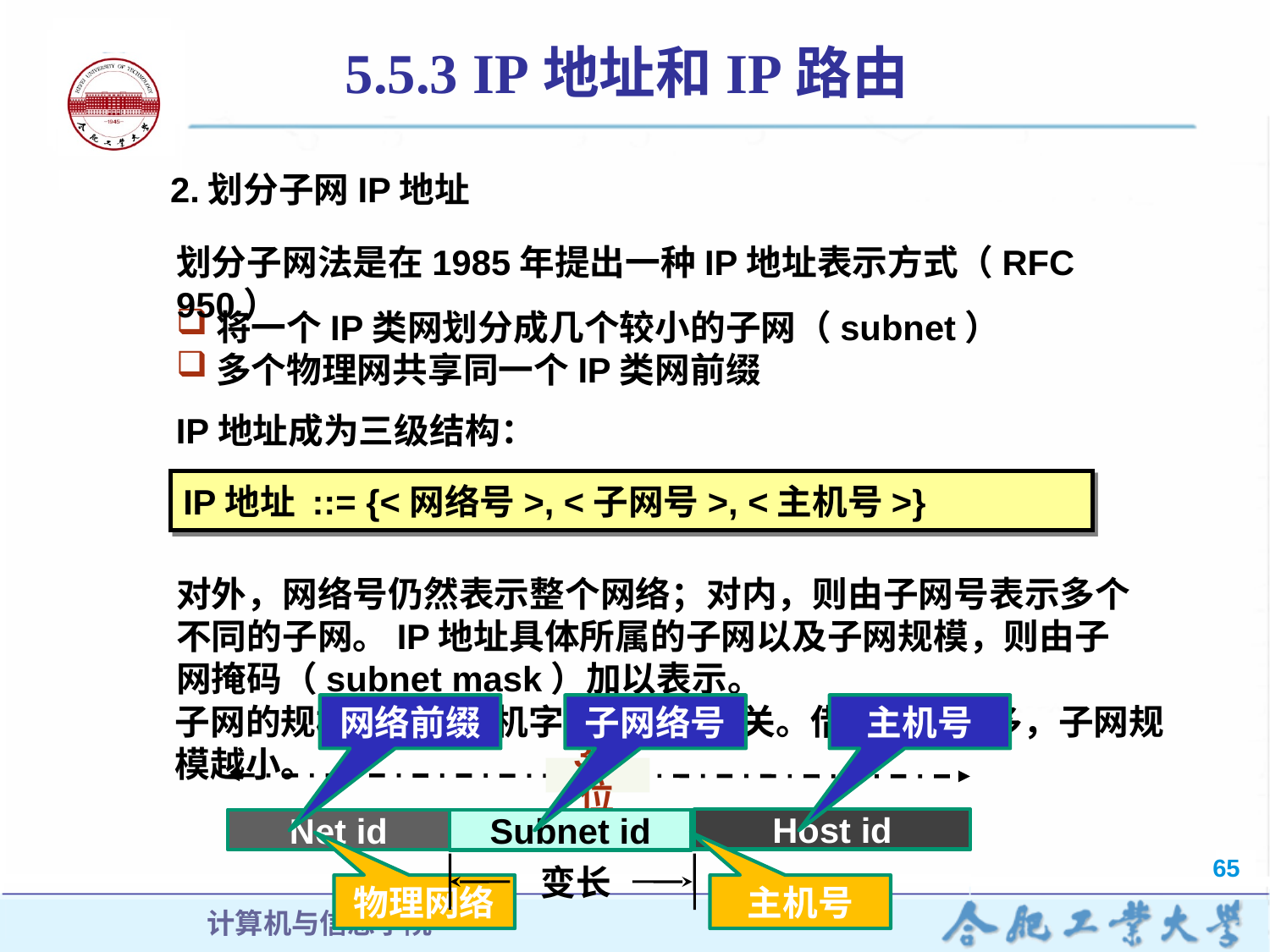

5.5.3 IP地址和IP路由
2.划分子网IP地址
划分子网法是在1985年提出一种IP地址表示方式（RFC 950）
将一个IP类网划分成几个较小的子网（subnet）
多个物理网共享同一个IP类网前缀
IP地址成为三级结构：
IP地址 ::= {<网络号>, <子网号>, <主机号>}
对外，网络号仍然表示整个网络；对内，则由子网号表示多个不同的子网。IP地址具体所属的子网以及子网规模，则由子网掩码（subnet mask）加以表示。
子网的规模与借用主机字段的位数有关。借用位数越多，子网规模越小。
网络前缀
子网络号
主机号
32位
Host id
Subnet id
Net id
Host id

变长

物理网络
主机号